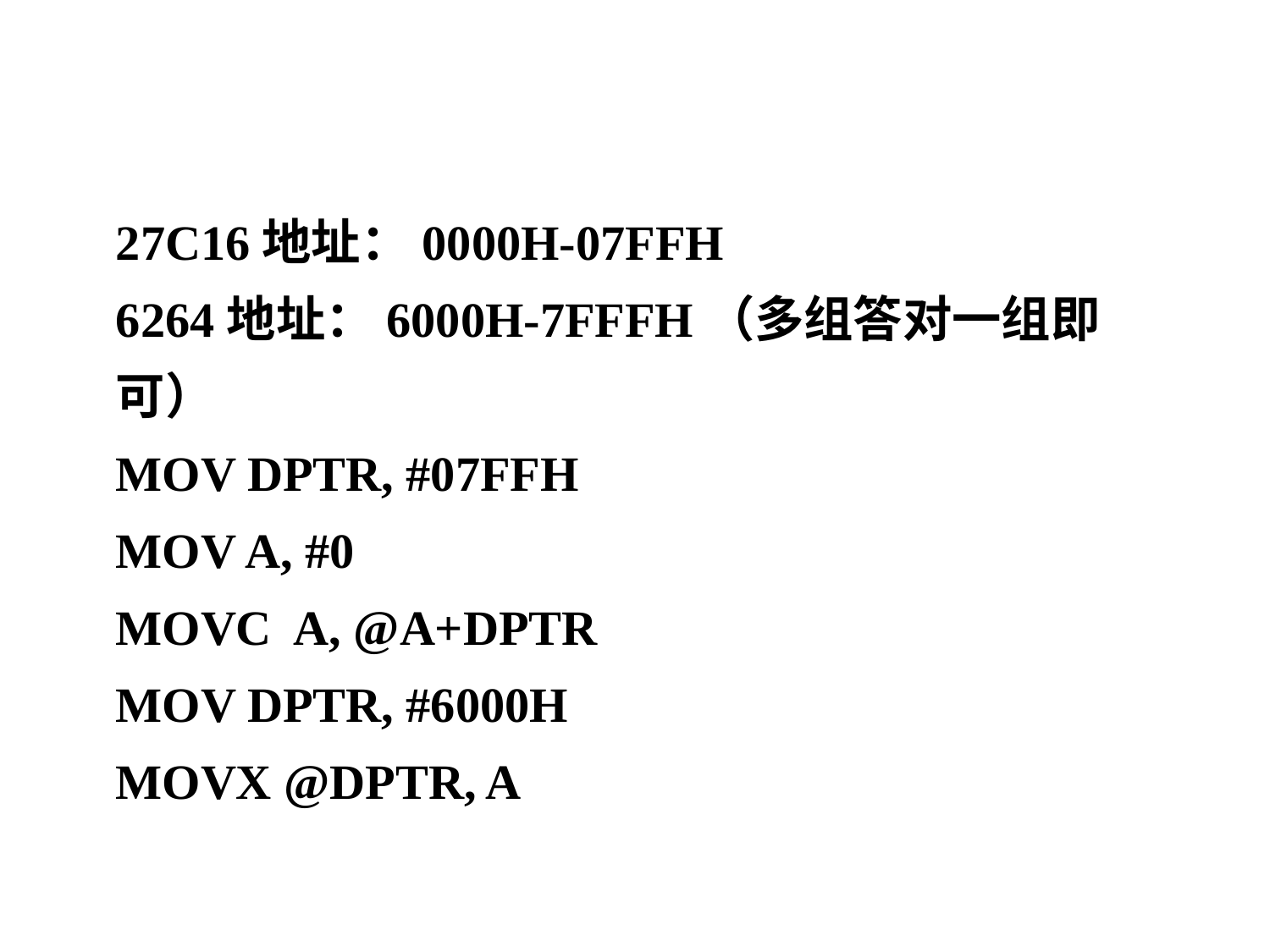

27C16地址：0000H-07FFH
6264地址：6000H-7FFFH（多组答对一组即可）
MOV DPTR, #07FFH
MOV A, #0
MOVC  A, @A+DPTR
MOV DPTR, #6000H
MOVX @DPTR, A